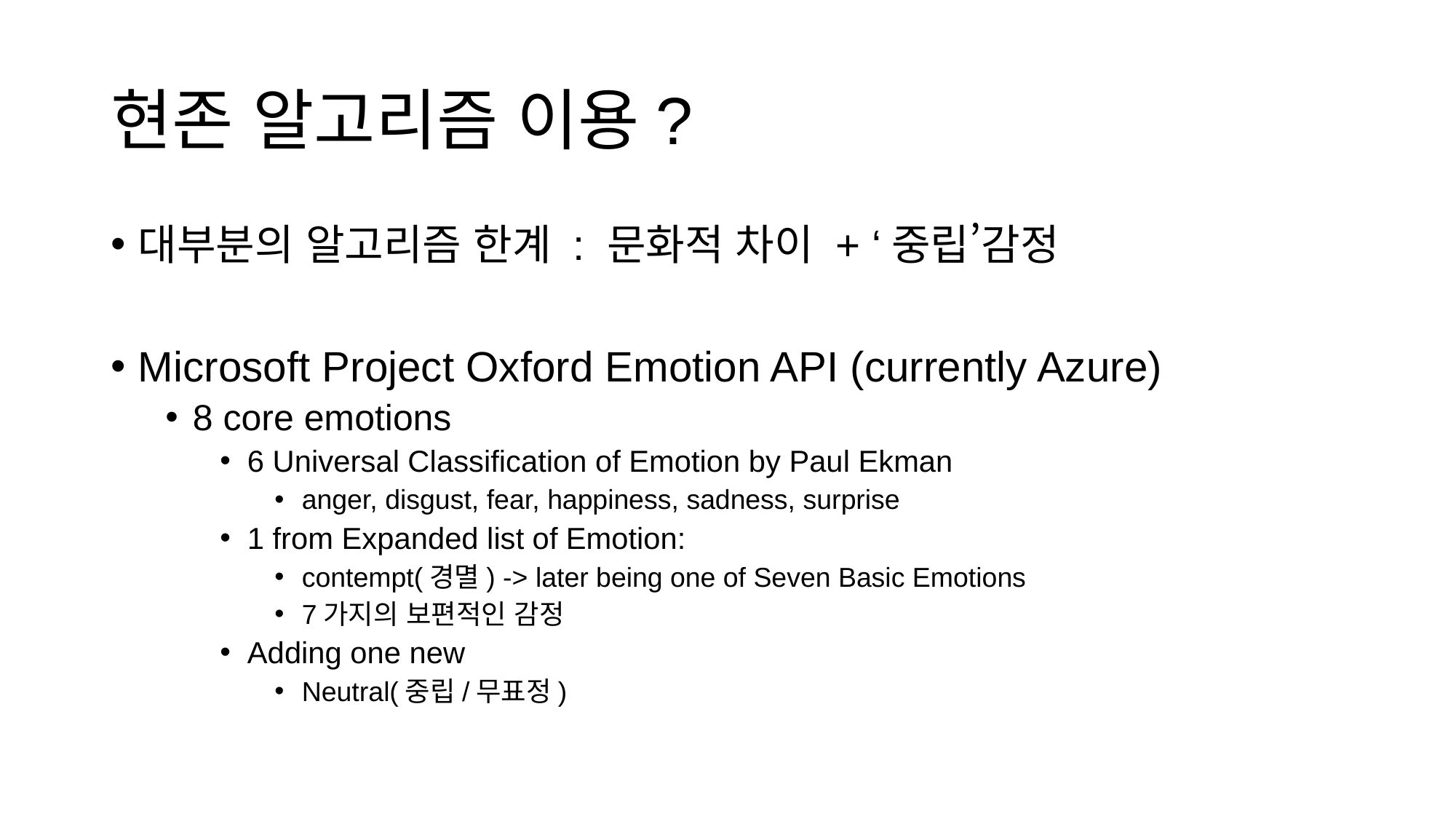

# 현존 알고리즘 이용?
대부분의 알고리즘 한계 : 문화적 차이 + ‘중립’감정

Microsoft Project Oxford Emotion API (currently Azure)
8 core emotions
6 Universal Classification of Emotion by Paul Ekman
anger, disgust, fear, happiness, sadness, surprise
1 from Expanded list of Emotion:
contempt(경멸) -> later being one of Seven Basic Emotions
7가지의 보편적인 감정
Adding one new
Neutral(중립/무표정)